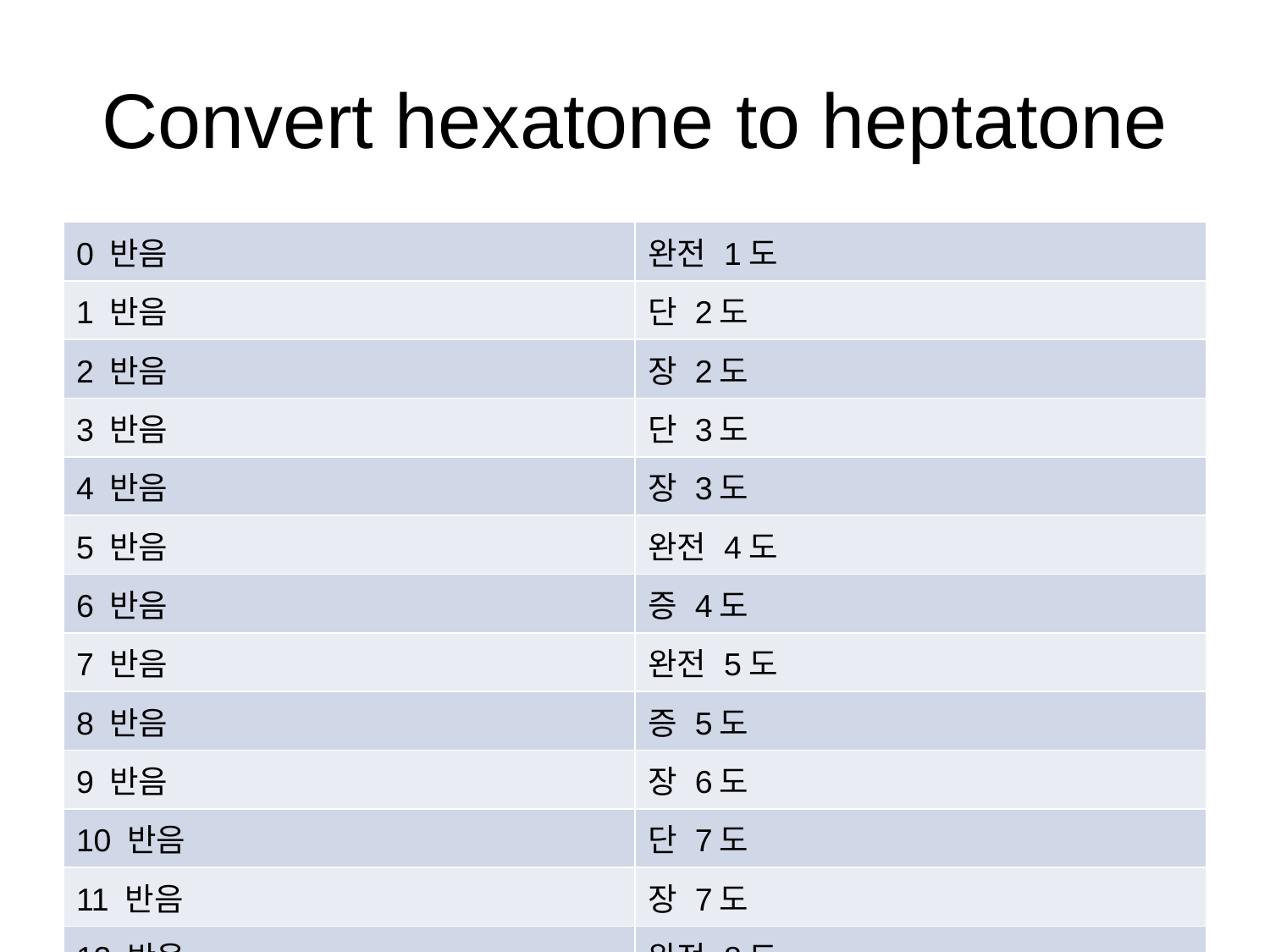

# Convert hexatone to heptatone
| 0 반음 | 완전 1도 |
| --- | --- |
| 1 반음 | 단 2도 |
| 2 반음 | 장 2도 |
| 3 반음 | 단 3도 |
| 4 반음 | 장 3도 |
| 5 반음 | 완전 4도 |
| 6 반음 | 증 4도 |
| 7 반음 | 완전 5도 |
| 8 반음 | 증 5도 |
| 9 반음 | 장 6도 |
| 10 반음 | 단 7도 |
| 11 반음 | 장 7도 |
| 12 반음 | 완전 8도 |